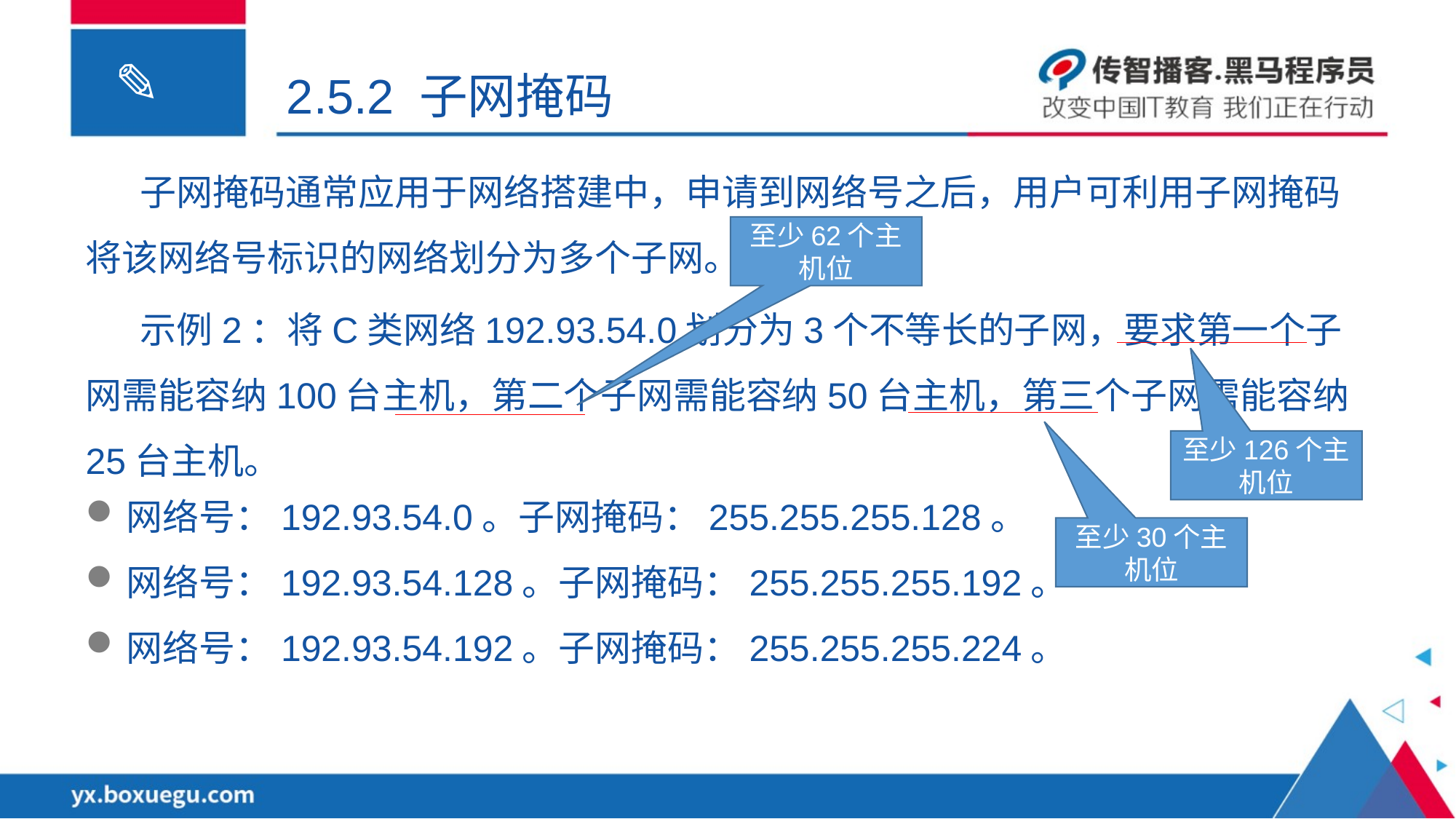

2.5.2 子网掩码
子网掩码通常应用于网络搭建中，申请到网络号之后，用户可利用子网掩码将该网络号标识的网络划分为多个子网。
至少62个主机位
示例2：将C类网络192.93.54.0划分为3个不等长的子网，要求第一个子网需能容纳100台主机，第二个子网需能容纳50台主机，第三个子网需能容纳25台主机。
至少126个主机位
网络号：192.93.54.0。子网掩码：255.255.255.128。
网络号：192.93.54.128。子网掩码：255.255.255.192。
网络号：192.93.54.192。子网掩码：255.255.255.224。
至少30个主机位